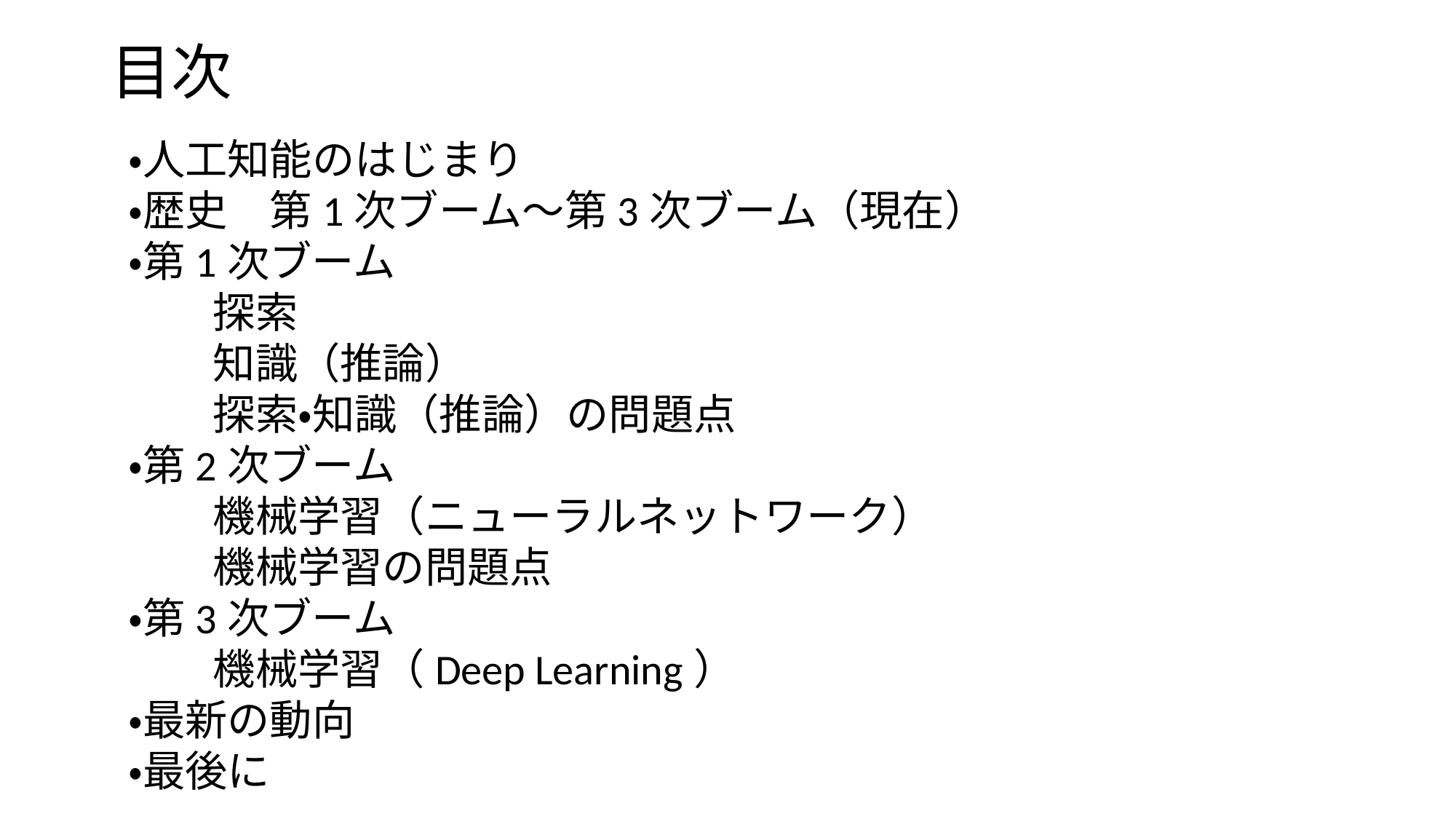

# 目次
・人工知能のはじまり
・歴史　第1次ブーム～第3次ブーム（現在）
・第1次ブーム
　　探索
　　知識（推論）
　　探索・知識（推論）の問題点
・第2次ブーム
　　機械学習（ニューラルネットワーク）
　　機械学習の問題点
・第3次ブーム
　　機械学習（Deep Learning）
・最新の動向
・最後に